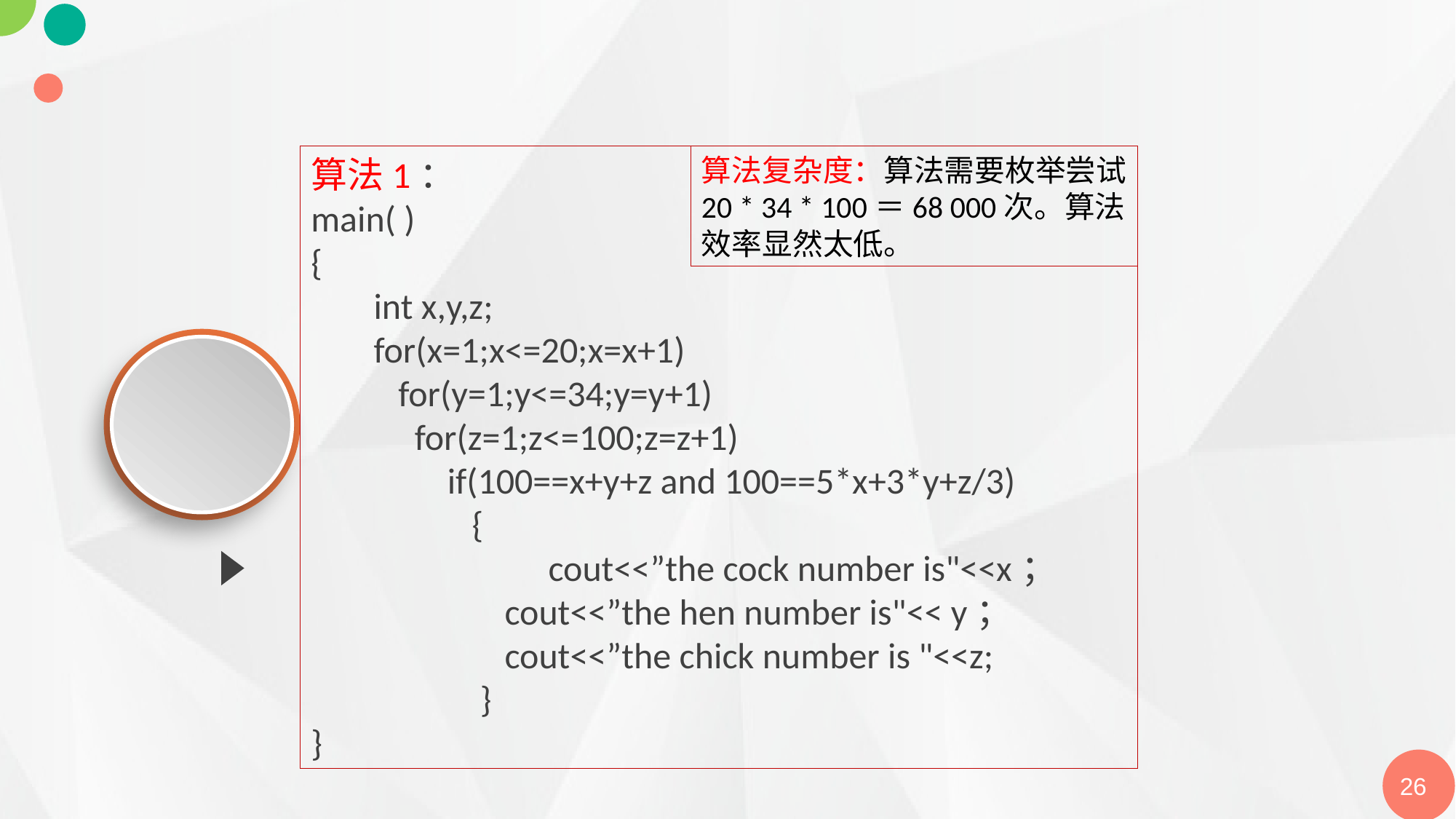

算法1：
main( )
{
 int x,y,z;
 for(x=1;x<=20;x=x+1)
    for(y=1;y<=34;y=y+1)
      for(z=1;z<=100;z=z+1)
          if(100==x+y+z and 100==5*x+3*y+z/3)
             {
	         cout<<”the cock number is"<<x；
                 cout<<”the hen number is"<< y；
                 cout<<”the chick number is "<<z;
              }
}
算法复杂度：算法需要枚举尝试20 * 34 * 100＝68 000次。算法效率显然太低。